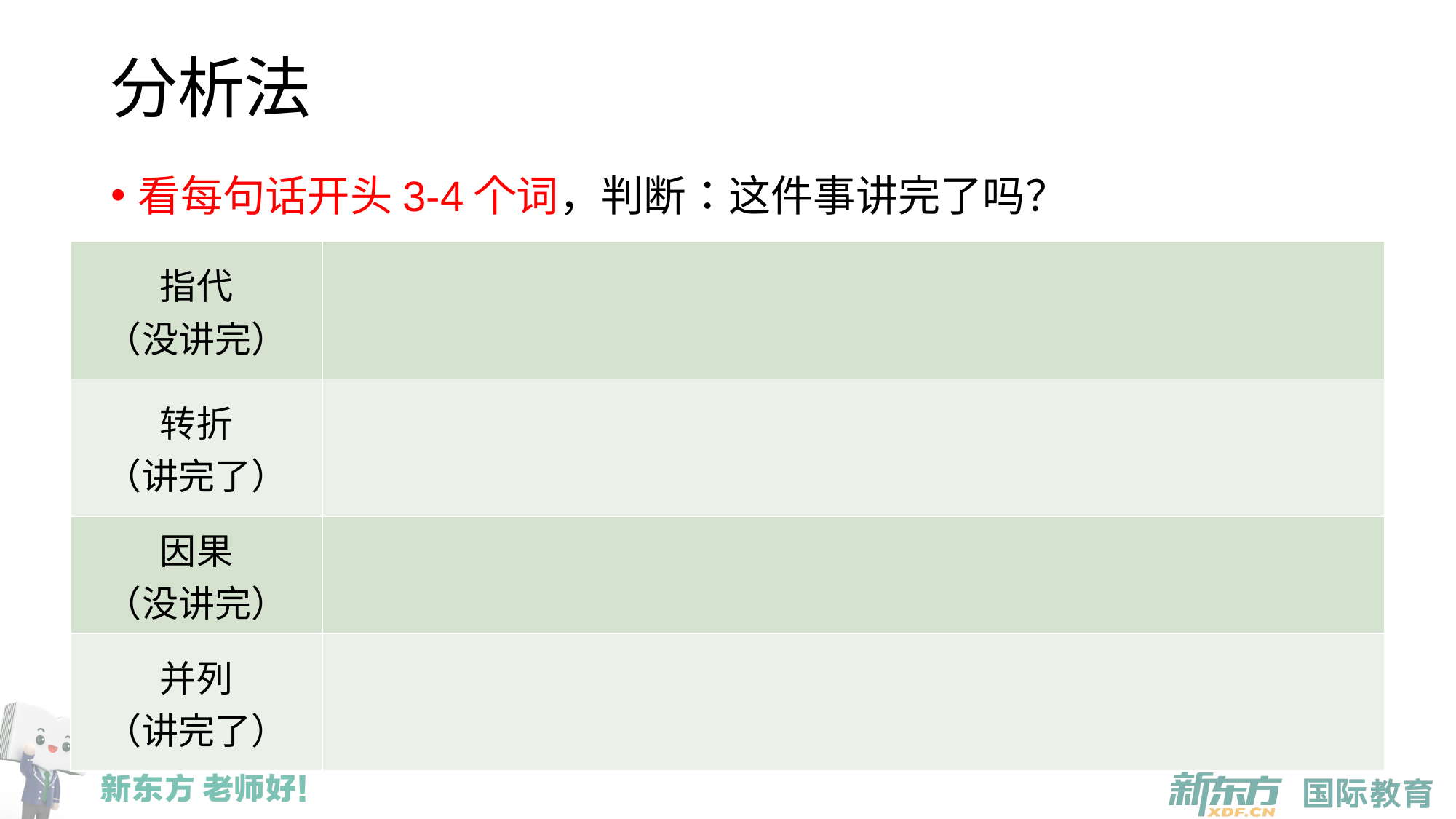

# 分析法
看每句话开头3-4个词，判断：这件事讲完了吗？

| 指代 （没讲完） |  |
| --- | --- |
| 转折 （讲完了） |  |
| 因果 （没讲完） |  |
| 并列 （讲完了） |  |